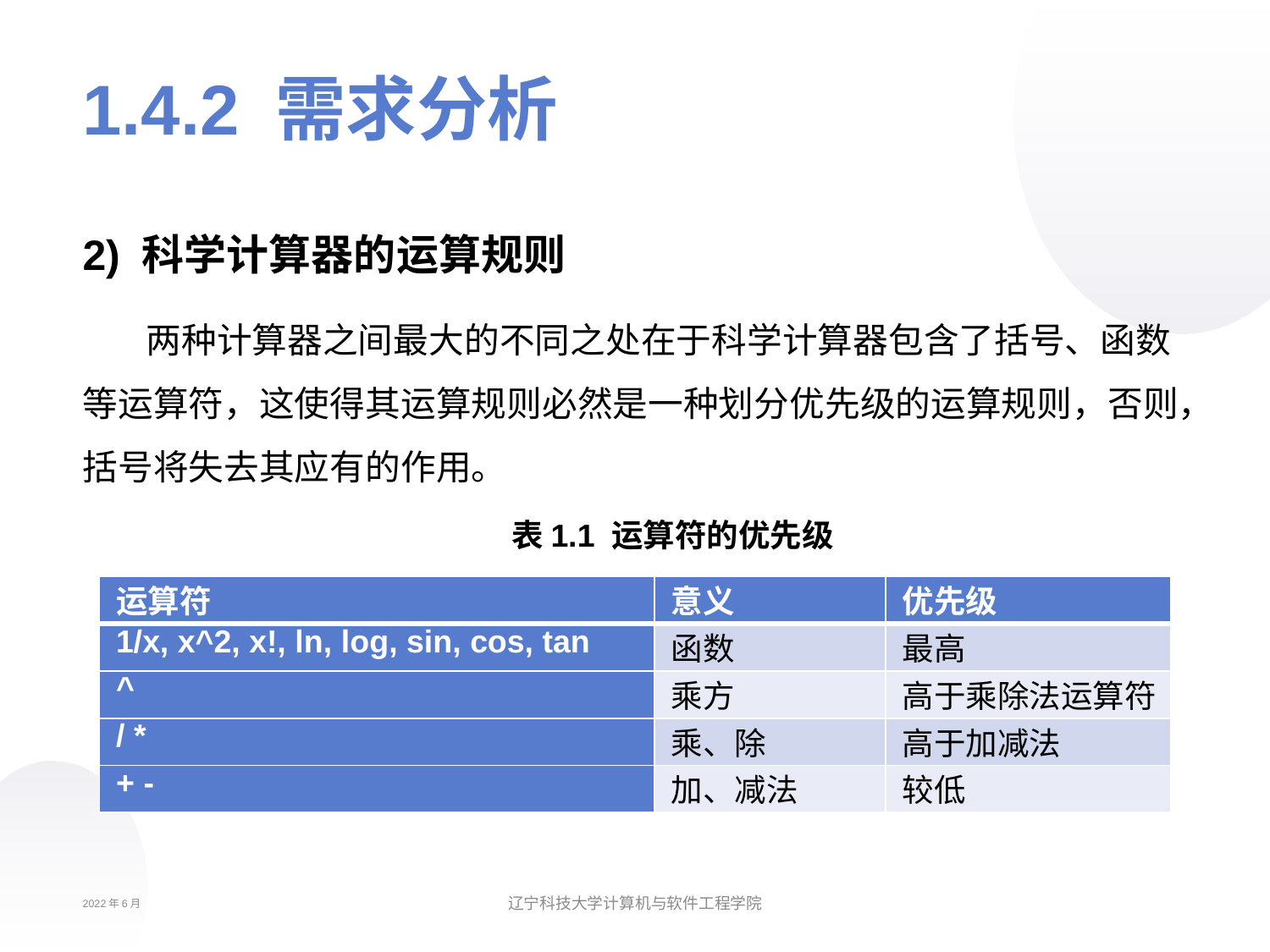

# 1.4.2 需求分析
2) 科学计算器的运算规则
两种计算器之间最大的不同之处在于科学计算器包含了括号、函数等运算符，这使得其运算规则必然是一种划分优先级的运算规则，否则，括号将失去其应有的作用。
表1.1 运算符的优先级
| 运算符 | 意义 | 优先级 |
| --- | --- | --- |
| 1/x, x^2, x!, ln, log, sin, cos, tan | 函数 | 最高 |
| ^ | 乘方 | 高于乘除法运算符 |
| / \* | 乘、除 | 高于加减法 |
| + - | 加、减法 | 较低 |

2022年6月
辽宁科技大学计算机与软件工程学院
182